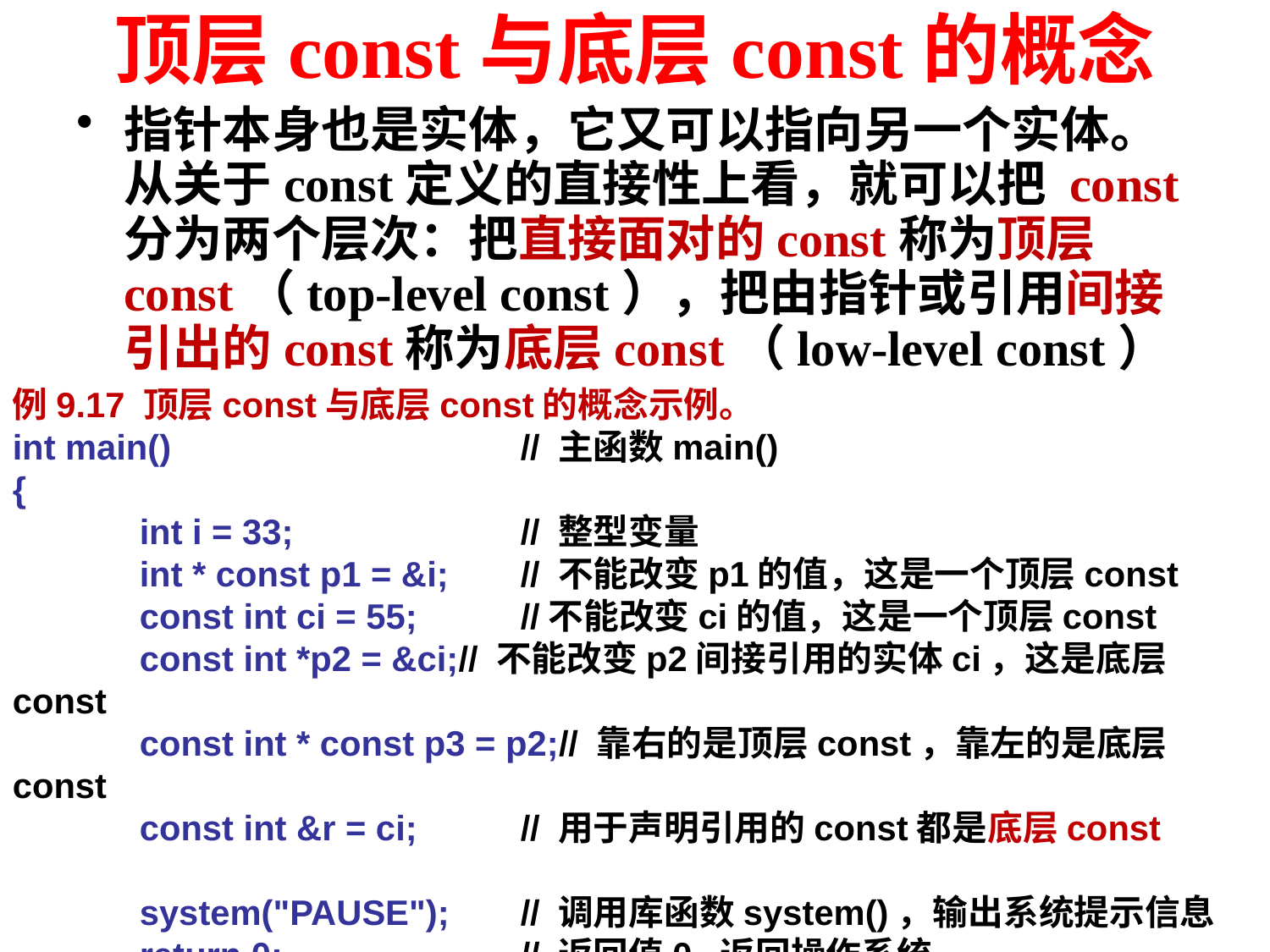

# 顶层const与底层const的概念
指针本身也是实体，它又可以指向另一个实体。从关于const定义的直接性上看，就可以把 const分为两个层次：把直接面对的const称为顶层const（top-level const），把由指针或引用间接引出的const称为底层const（low-level const）
例9.17 顶层const与底层const的概念示例。
int main()			// 主函数main()
{
	int i = 33;		// 整型变量
	int * const p1 = &i;	// 不能改变p1的值，这是一个顶层const
	const int ci = 55;	//不能改变ci的值，这是一个顶层const
	const int *p2 = &ci;// 不能改变p2间接引用的实体ci，这是底层const
	const int * const p3 = p2;// 靠右的是顶层const，靠左的是底层const
	const int &r = ci;	// 用于声明引用的const都是底层const

	system("PAUSE");	// 调用库函数system()，输出系统提示信息
	return 0;        		// 返回值0, 返回操作系统
}